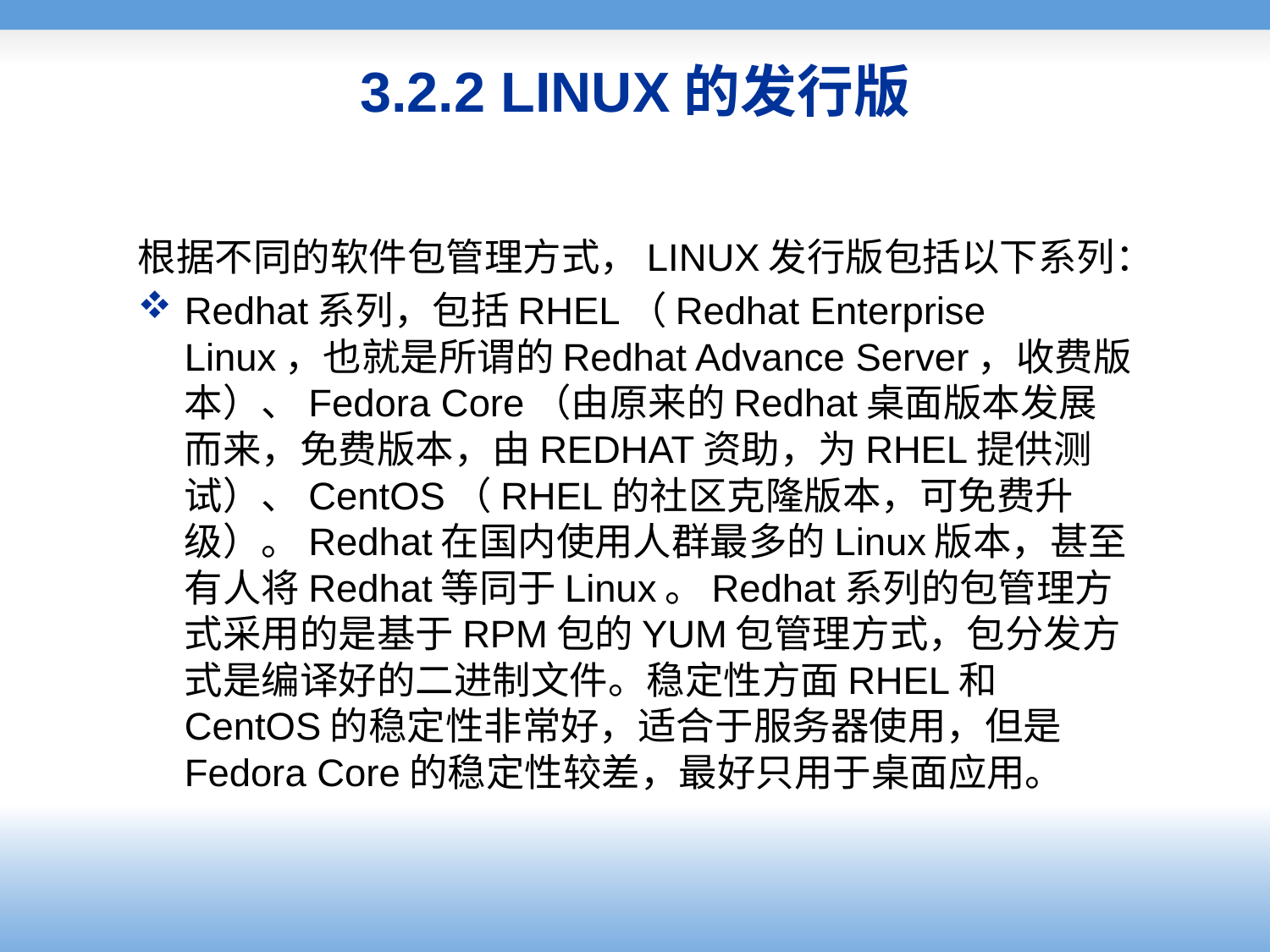

# 3.2.2 LINUX的发行版
根据不同的软件包管理方式，LINUX发行版包括以下系列：
Redhat系列，包括RHEL（Redhat Enterprise Linux，也就是所谓的Redhat Advance Server，收费版本）、Fedora Core（由原来的Redhat桌面版本发展而来，免费版本，由REDHAT资助，为RHEL提供测试）、CentOS（RHEL的社区克隆版本，可免费升级）。Redhat在国内使用人群最多的Linux版本，甚至有人将Redhat等同于Linux。Redhat系列的包管理方式采用的是基于RPM包的YUM包管理方式，包分发方式是编译好的二进制文件。稳定性方面RHEL和CentOS的稳定性非常好，适合于服务器使用，但是Fedora Core的稳定性较差，最好只用于桌面应用。